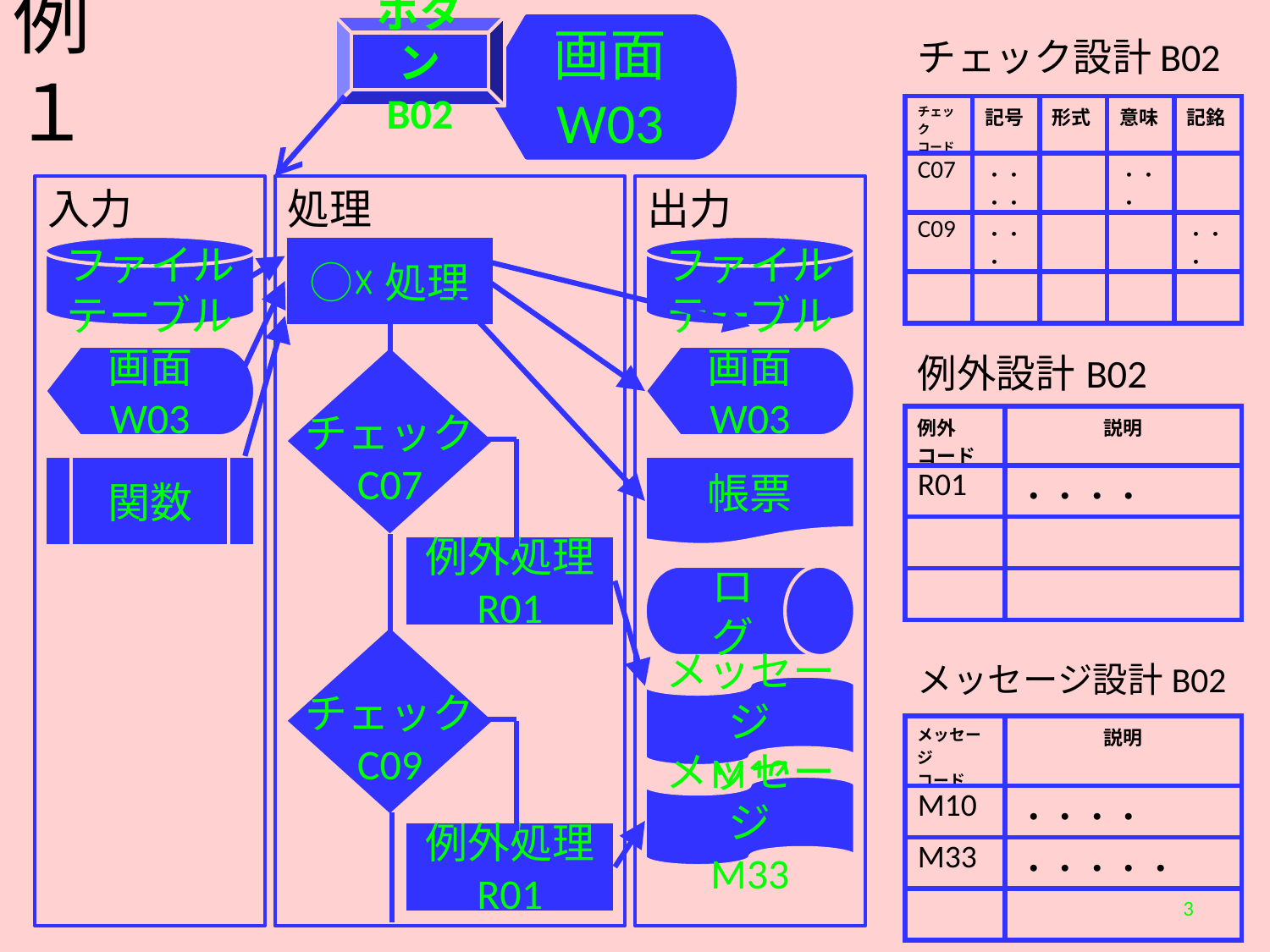

# 例１
ボタン
B02
画面
W03
チェック設計B02
| チェック コード | 記号 | 形式 | 意味 | 記銘 |
| --- | --- | --- | --- | --- |
| C07 | ・・・・ |  | ・・・ |  |
| C09 | ・・・ |  |  | ・・・ |
|  |  |  |  |  |
入力
処理
出力
ファイル
テーブル
◯☓処理
ファイル
テーブル
例外設計B02
画面
W03

チェック
C07
画面
W03
| 例外 コード | 説明 |
| --- | --- |
| R01 | ・・・・ |
|  |  |
|  |  |
関数
帳票
例外処理
R01
ログ

チェック
C09
メッセージ設計B02
メッセージ
M10
| メッセージ コード | 説明 |
| --- | --- |
| M10 | ・・・・ |
| M33 | ・・・・・ |
|  |  |
メッセージ
M33
例外処理
R01
3